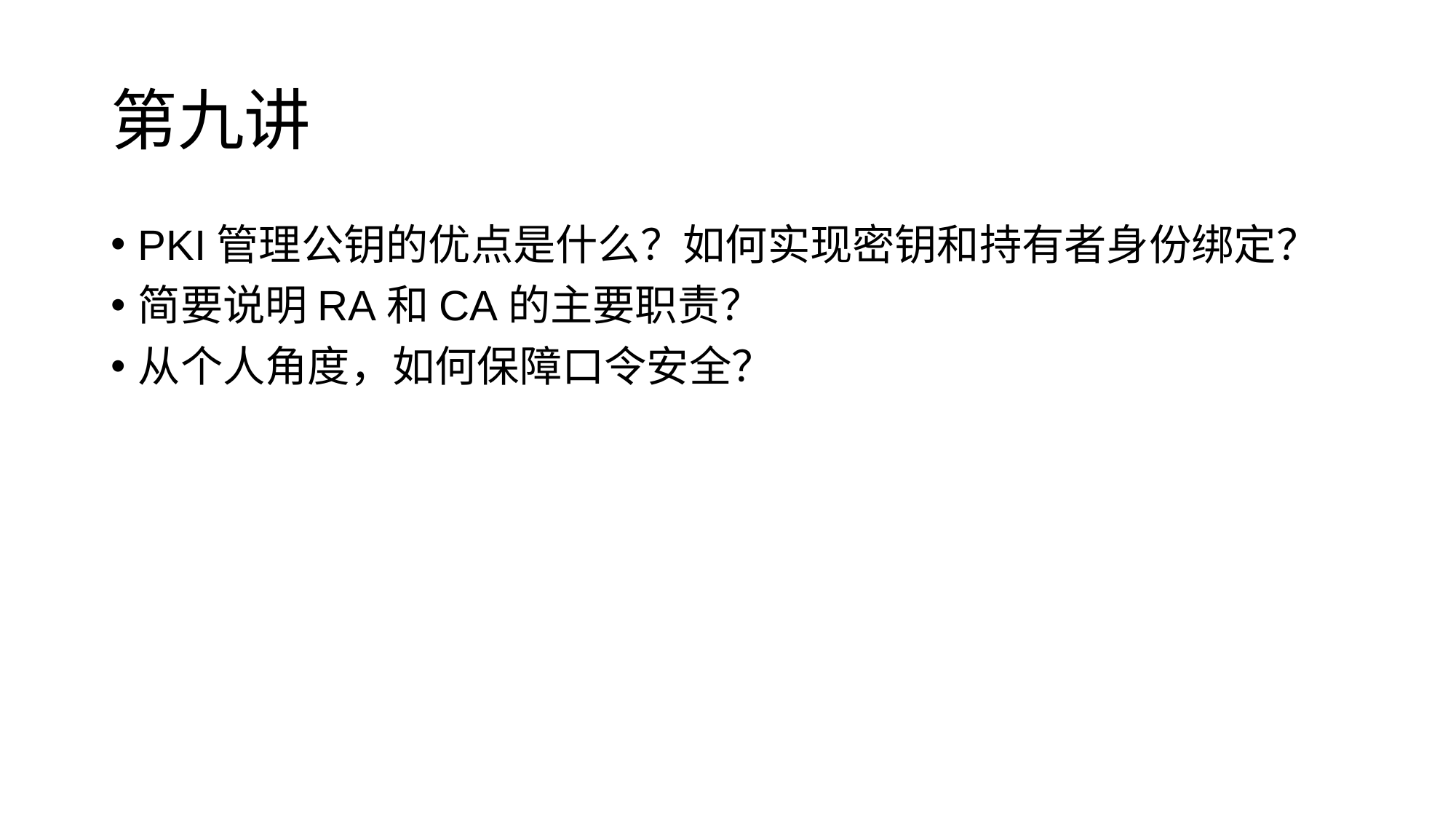

# 第九讲
PKI管理公钥的优点是什么？如何实现密钥和持有者身份绑定？
简要说明RA和CA的主要职责？
从个人角度，如何保障口令安全？